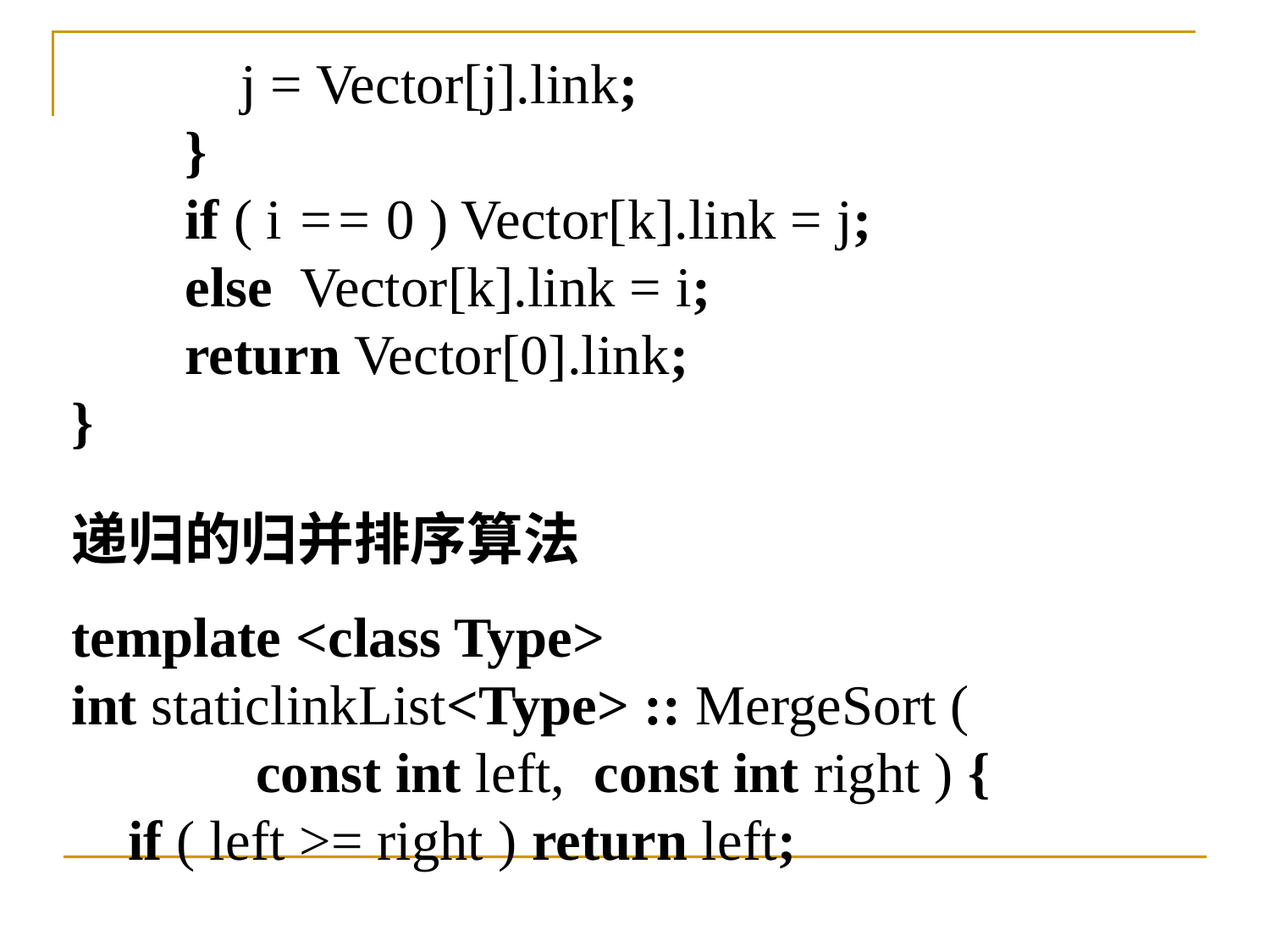

j = Vector[j].link;
        }
        if ( i == 0 ) Vector[k].link = j;
        else  Vector[k].link = i;
        return Vector[0].link;
}

递归的归并排序算法

template <class Type>
int staticlinkList<Type> :: MergeSort (
             const int left,  const int right ) {
    if ( left >= right ) return left;